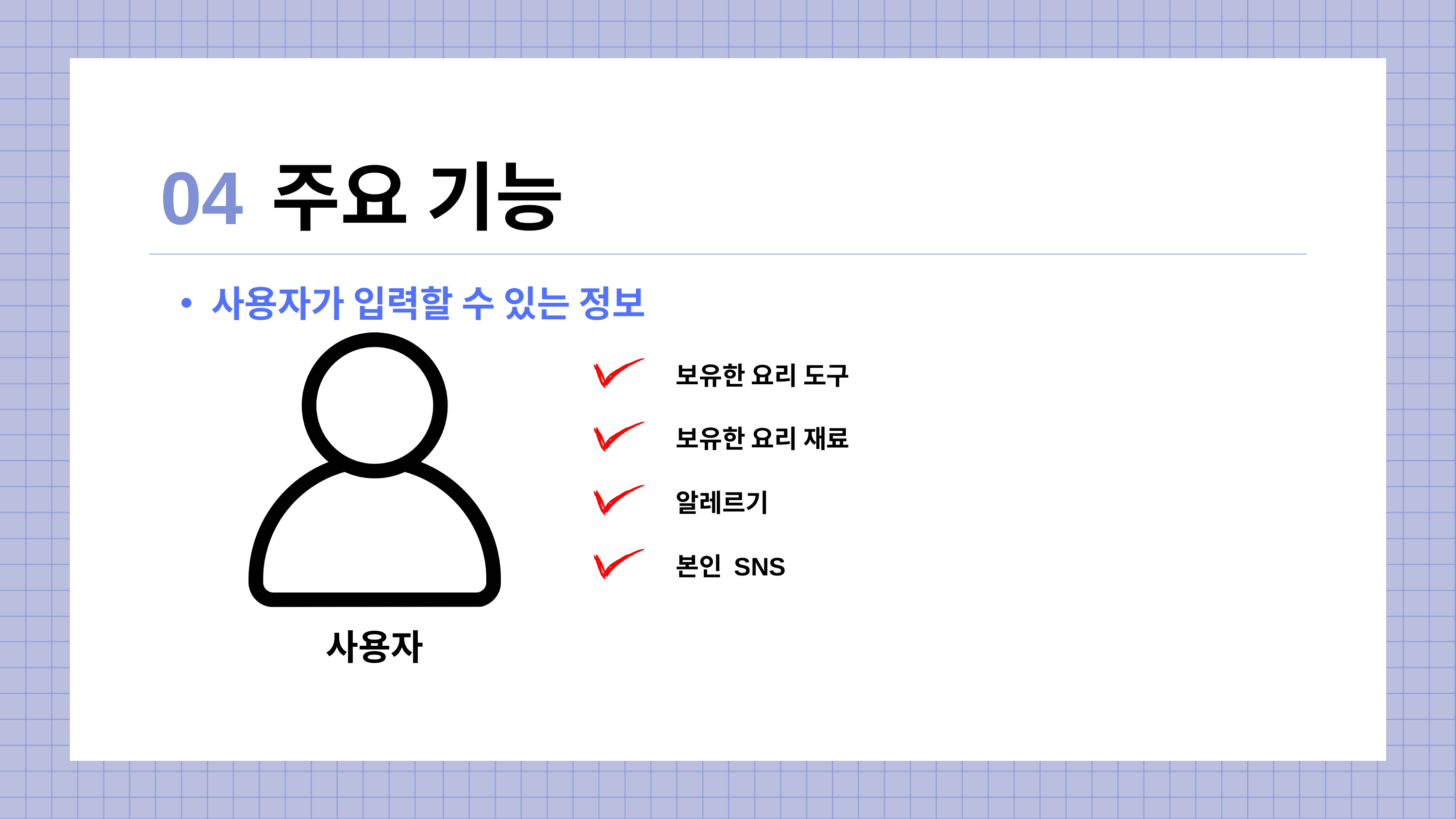

주요 기능
04
사용자가 입력할 수 있는 정보

보유한 요리 도구

보유한 요리 재료

알레르기

본인 SNS

사용자